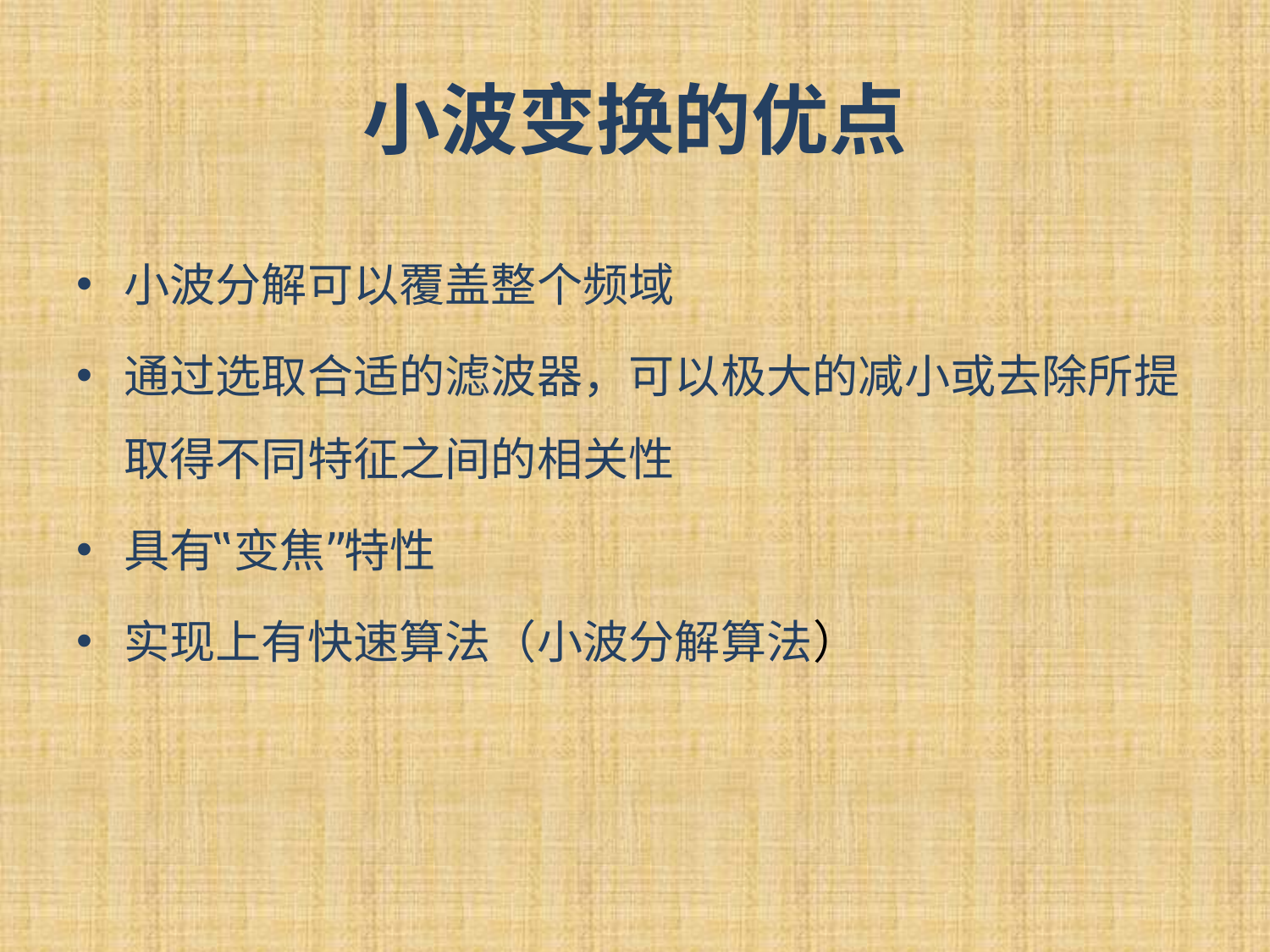

# 小波变换的优点
小波分解可以覆盖整个频域
通过选取合适的滤波器，可以极大的减小或去除所提取得不同特征之间的相关性
具有“变焦”特性
实现上有快速算法（小波分解算法）